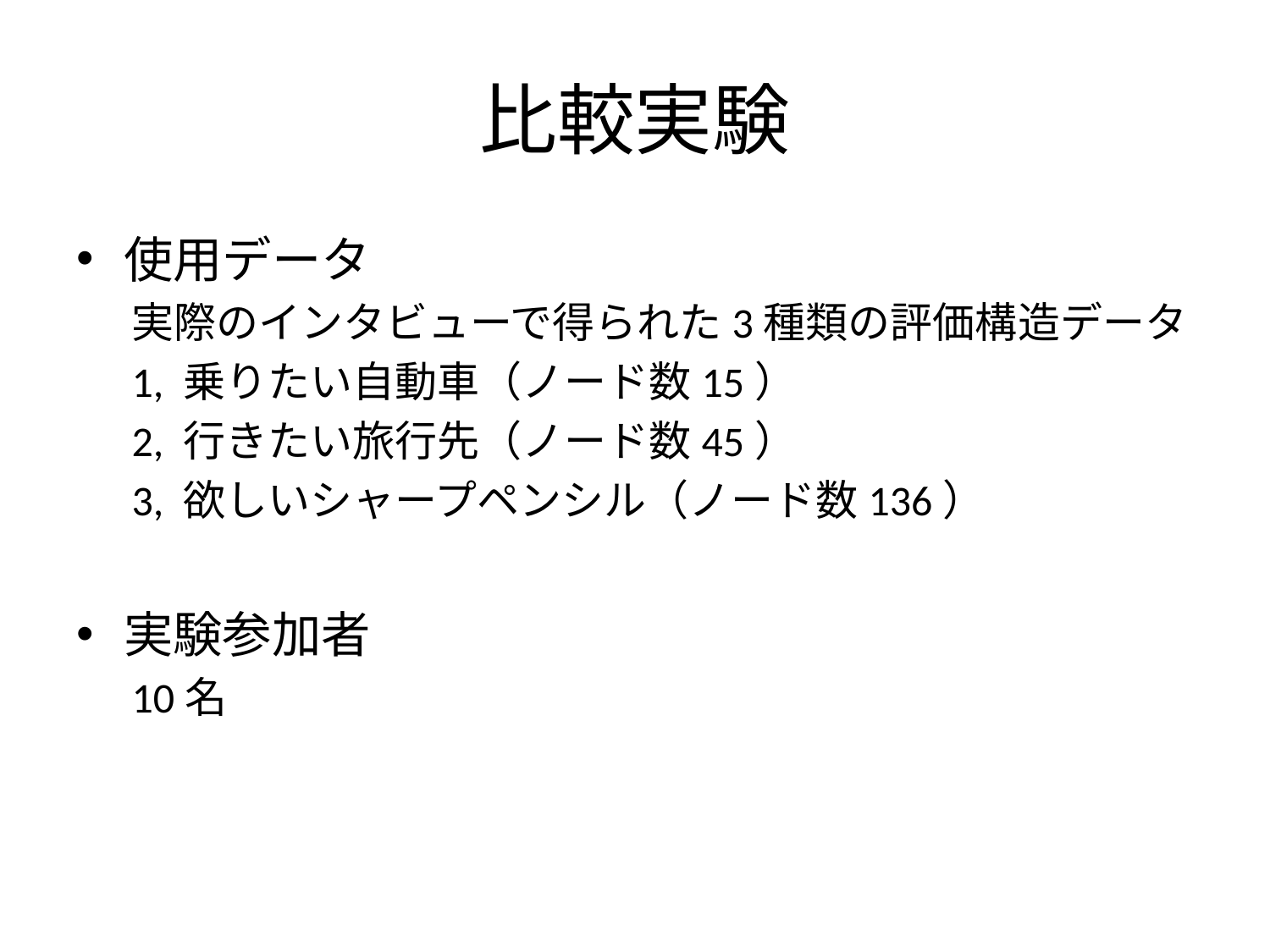

# 比較実験
使用データ
実際のインタビューで得られた3種類の評価構造データ
1, 乗りたい自動車（ノード数15）
2, 行きたい旅行先（ノード数45）
3, 欲しいシャープペンシル（ノード数136）

実験参加者
10名